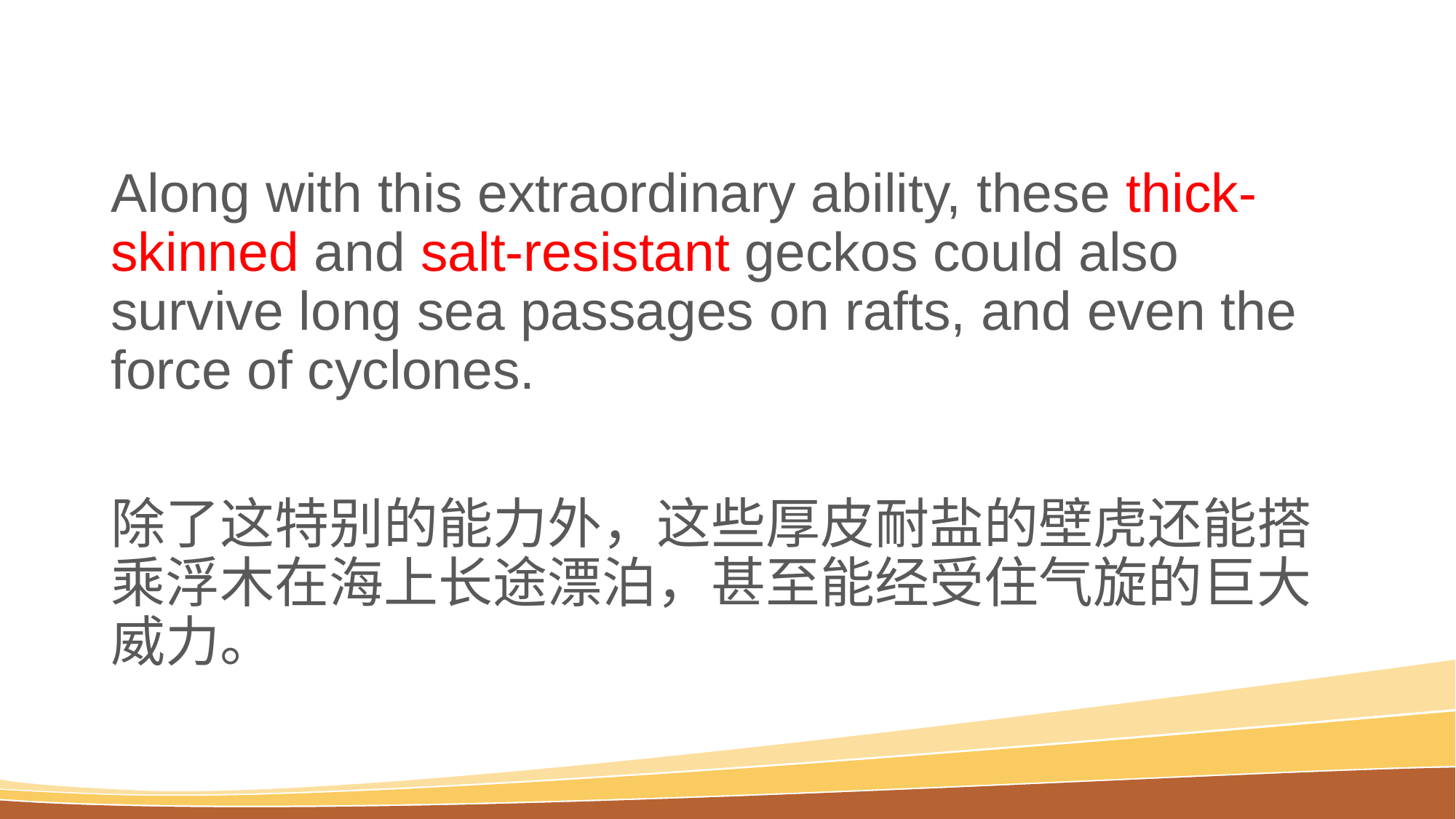

#
Along with this extraordinary ability, these thick-skinned and salt-resistant geckos could also survive long sea passages on rafts, and even the force of cyclones.

除了这特别的能力外，这些厚皮耐盐的壁虎还能搭乘浮木在海上长途漂泊，甚至能经受住气旋的巨大威力。